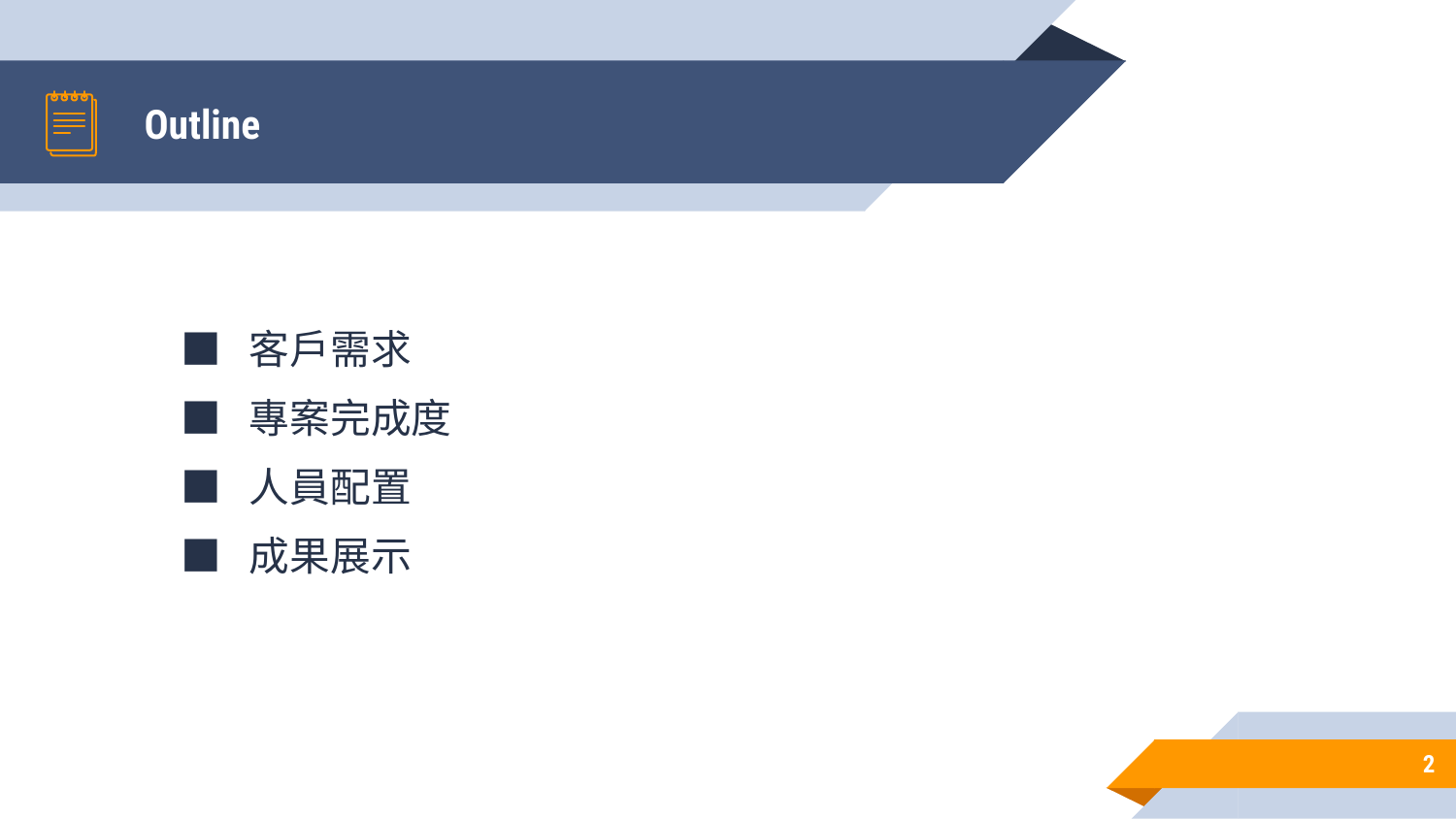

# Outline

■  客戶需求
■  專案完成度
■  人員配置
■  成果展示

2